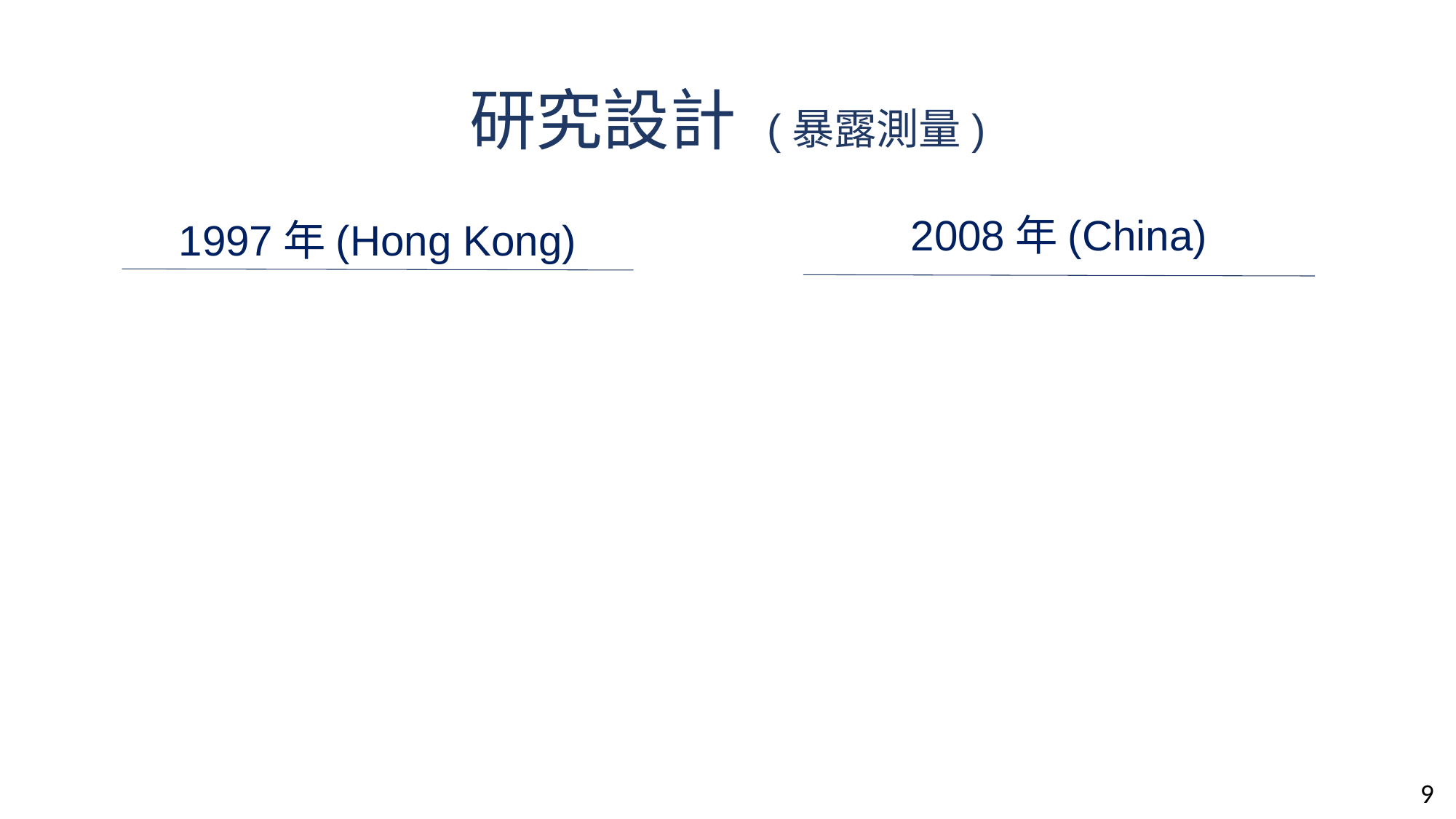

# 研究設計 (暴露測量)
1997年(Hong Kong)

2008年(China)

9